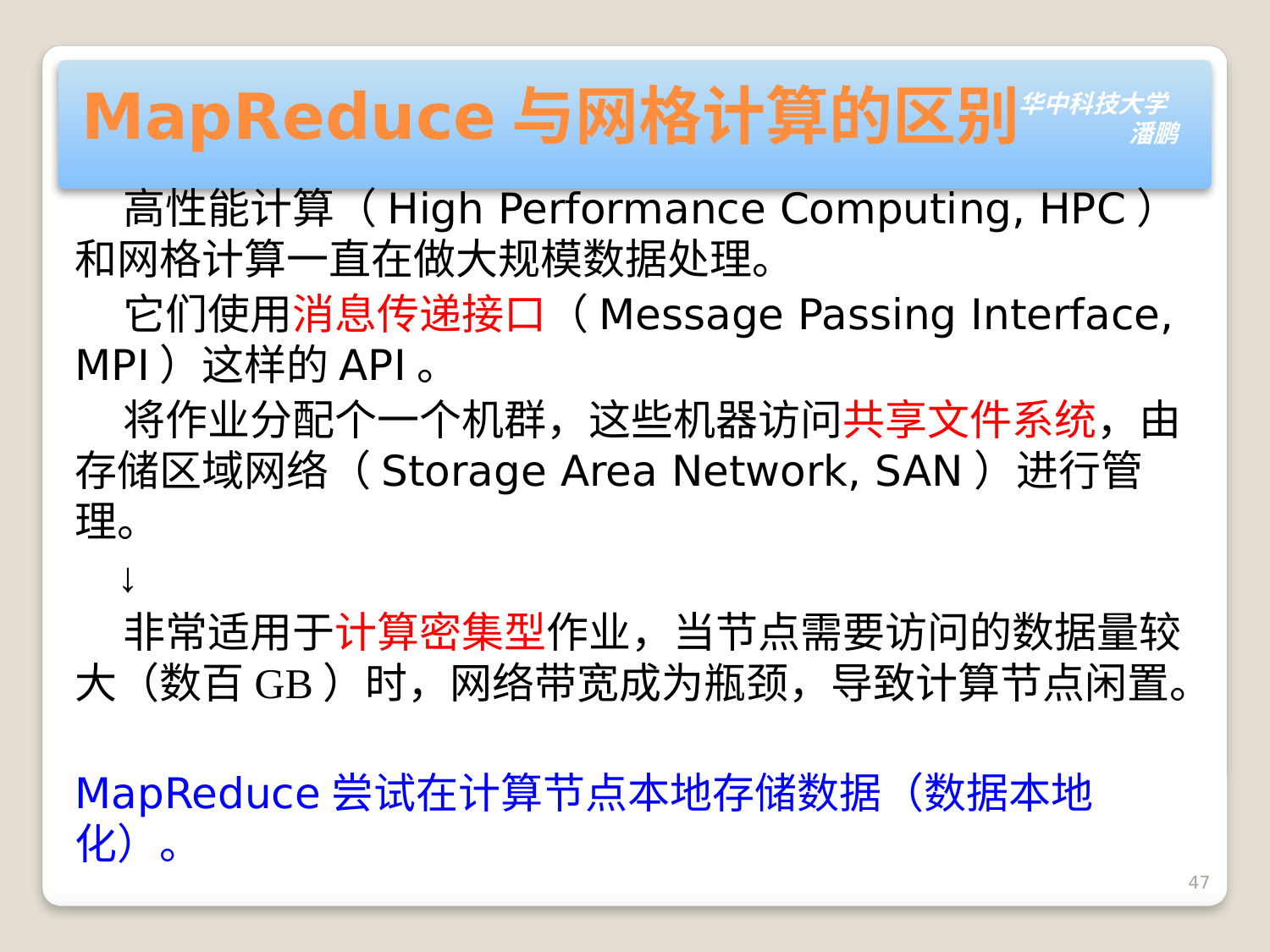

# MapReduce与网格计算的区别
    高性能计算（High Performance Computing, HPC）和网格计算一直在做大规模数据处理。
    它们使用消息传递接口（Message Passing Interface, MPI）这样的API。
    将作业分配个一个机群，这些机器访问共享文件系统，由存储区域网络（Storage Area Network, SAN）进行管理。
    ↓
    非常适用于计算密集型作业，当节点需要访问的数据量较大（数百GB）时，网络带宽成为瓶颈，导致计算节点闲置。

MapReduce尝试在计算节点本地存储数据（数据本地化）。
47